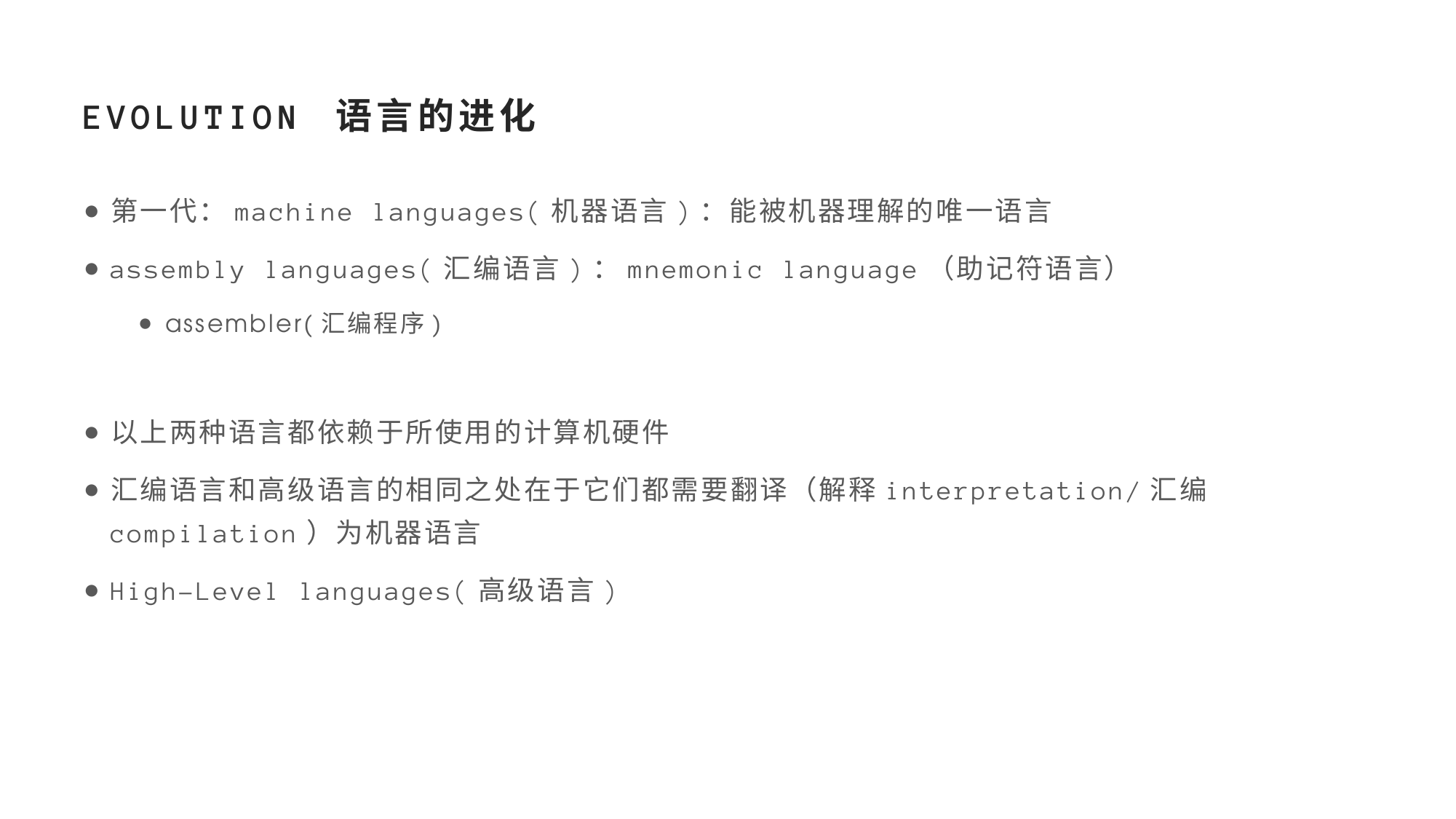

# EVOLUTION 语言的进化
第一代：machine languages(机器语言)：能被机器理解的唯一语言
assembly languages(汇编语言)：mnemonic language（助记符语言）
assembler(汇编程序)

以上两种语言都依赖于所使用的计算机硬件
汇编语言和高级语言的相同之处在于它们都需要翻译（解释interpretation/汇编compilation）为机器语言
High-Level languages(高级语言)